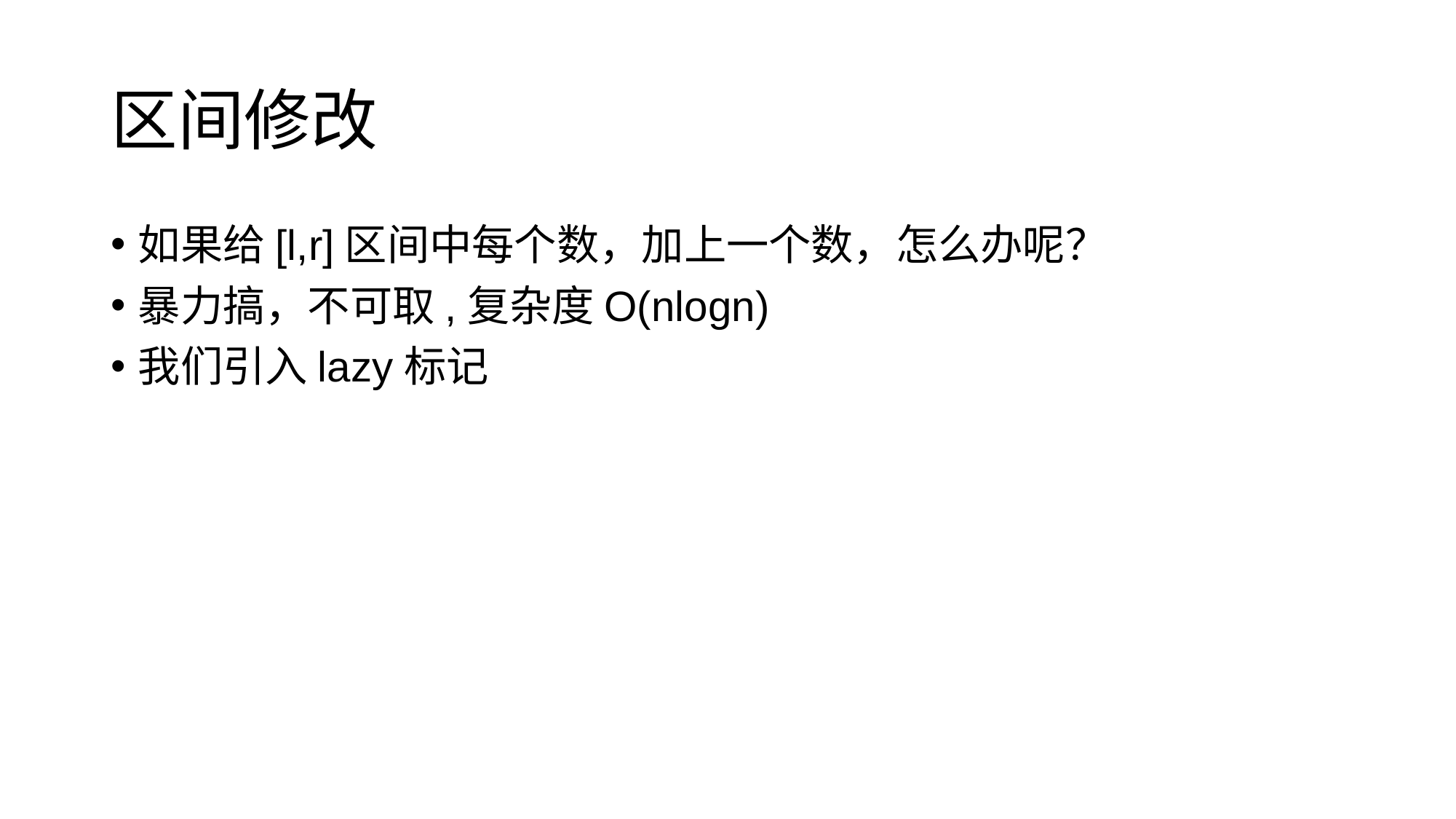

# 区间修改
如果给[l,r]区间中每个数，加上一个数，怎么办呢？
暴力搞，不可取,复杂度O(nlogn)
我们引入lazy标记